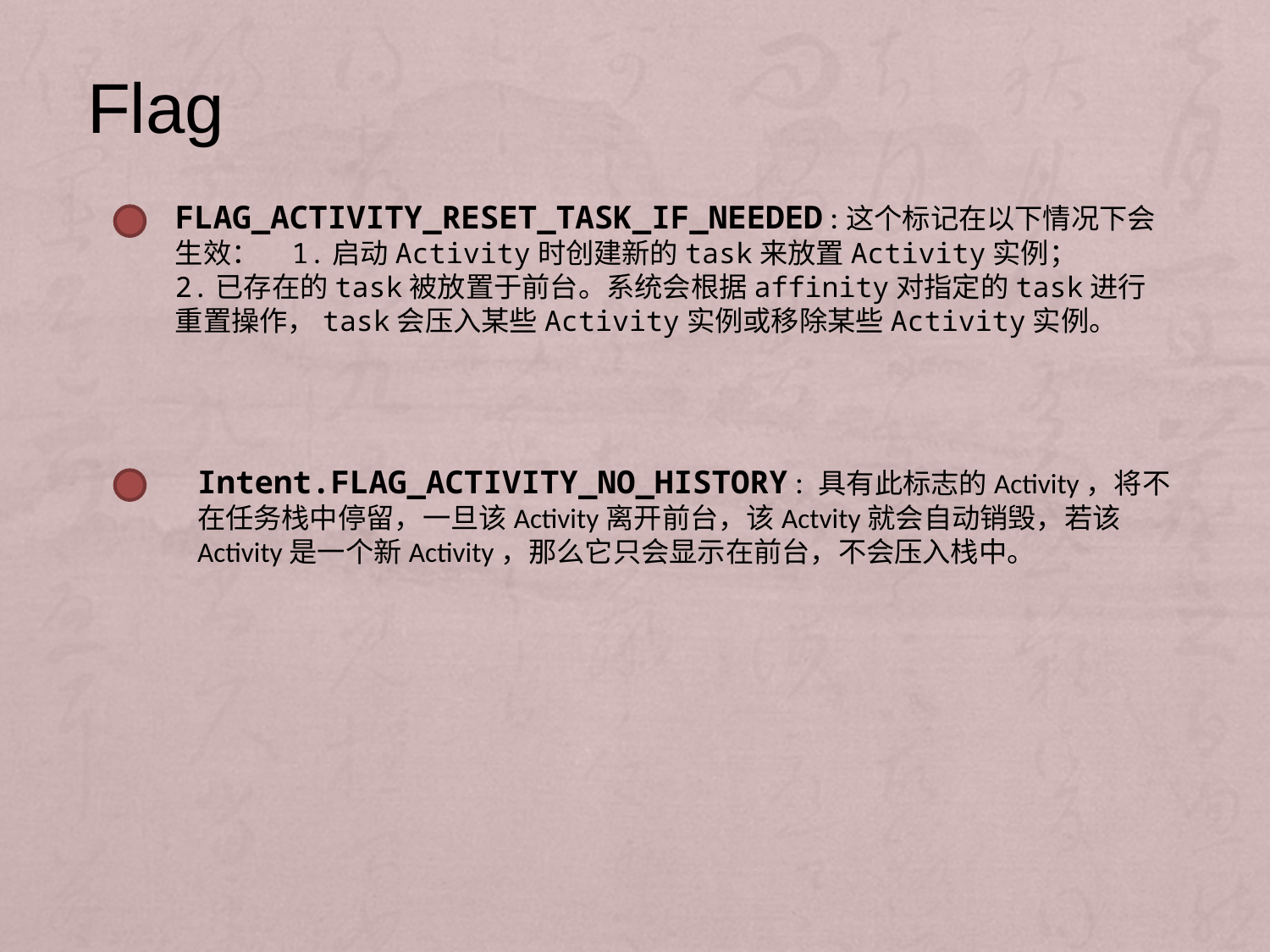

Flag
FLAG_ACTIVITY_RESET_TASK_IF_NEEDED :这个标记在以下情况下会生效：    1.启动Activity时创建新的task来放置Activity实例；
2.已存在的task被放置于前台。系统会根据affinity对指定的task进行重置操作，task会压入某些Activity实例或移除某些Activity实例。

Intent.FLAG_ACTIVITY_NO_HISTORY : 具有此标志的Activity，将不在任务栈中停留，一旦该Activity离开前台，该Actvity就会自动销毁，若该Activity是一个新Activity，那么它只会显示在前台，不会压入栈中。